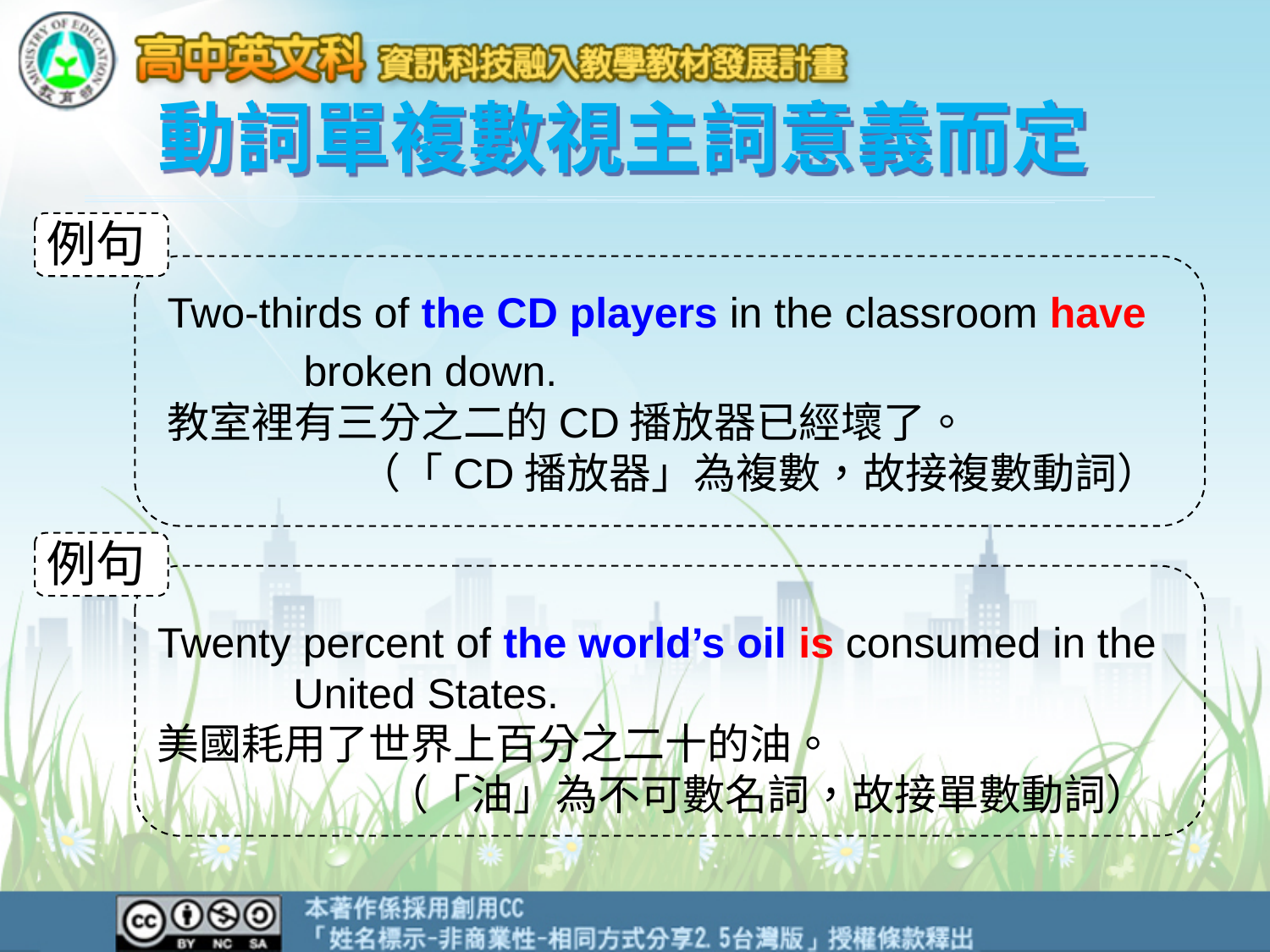

動詞單複數視主詞意義而定

例句

Two-thirds of the CD players in the classroom have broken down.
教室裡有三分之二的CD播放器已經壞了。
                   （「CD播放器」為複數，故接複數動詞）
例句

Twenty percent of the world’s oil is consumed in the United States.
美國耗用了世界上百分之二十的油。
                       （「油」為不可數名詞，故接單數動詞）